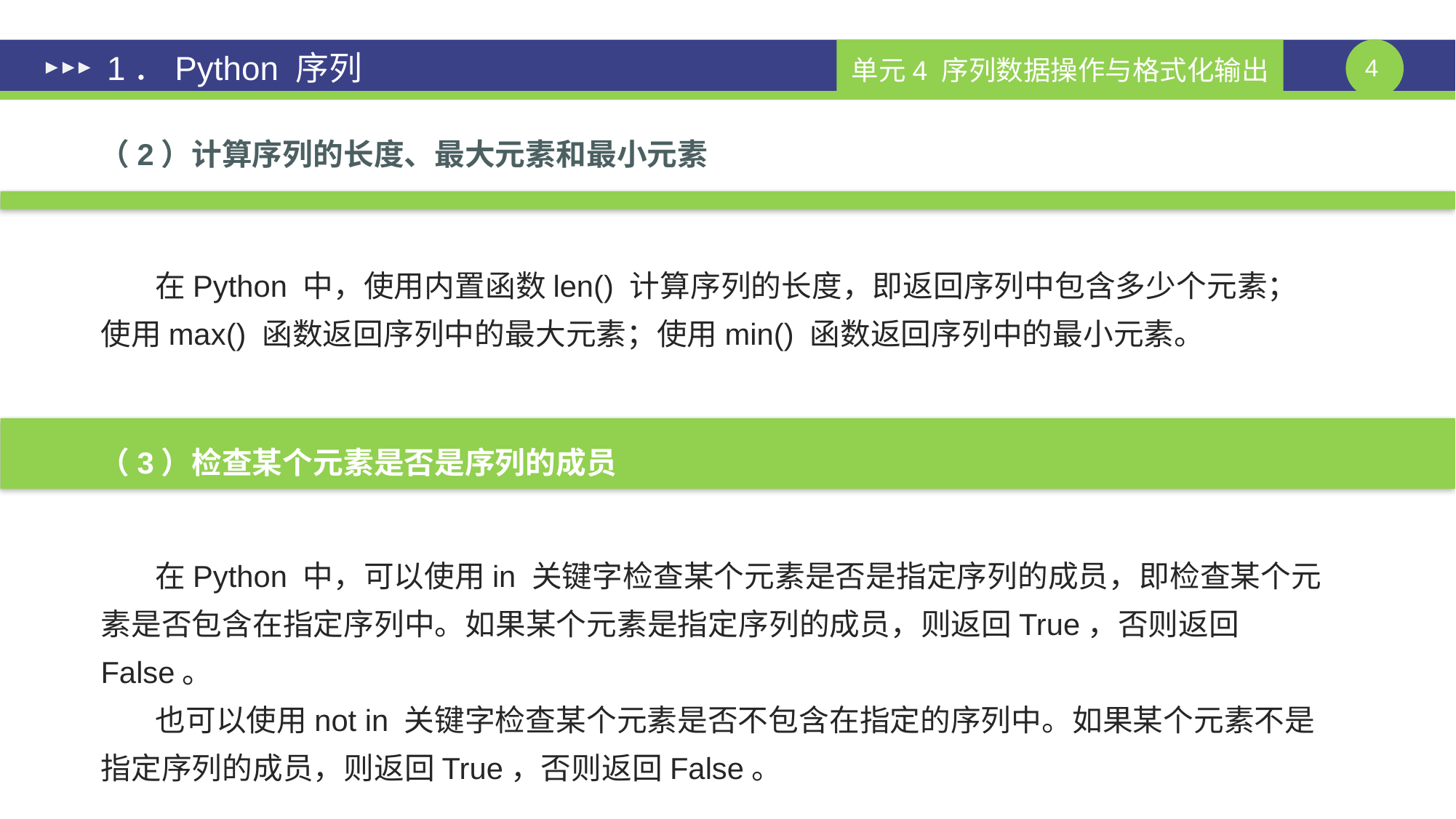

# 1．Python 序列
（2）计算序列的长度、最大元素和最小元素

在Python 中，使用内置函数len() 计算序列的长度，即返回序列中包含多少个元素；使用max() 函数返回序列中的最大元素；使用min() 函数返回序列中的最小元素。

（3）检查某个元素是否是序列的成员
在Python 中，可以使用in 关键字检查某个元素是否是指定序列的成员，即检查某个元素是否包含在指定序列中。如果某个元素是指定序列的成员，则返回True，否则返回False。
也可以使用not in 关键字检查某个元素是否不包含在指定的序列中。如果某个元素不是指定序列的成员，则返回True，否则返回False。